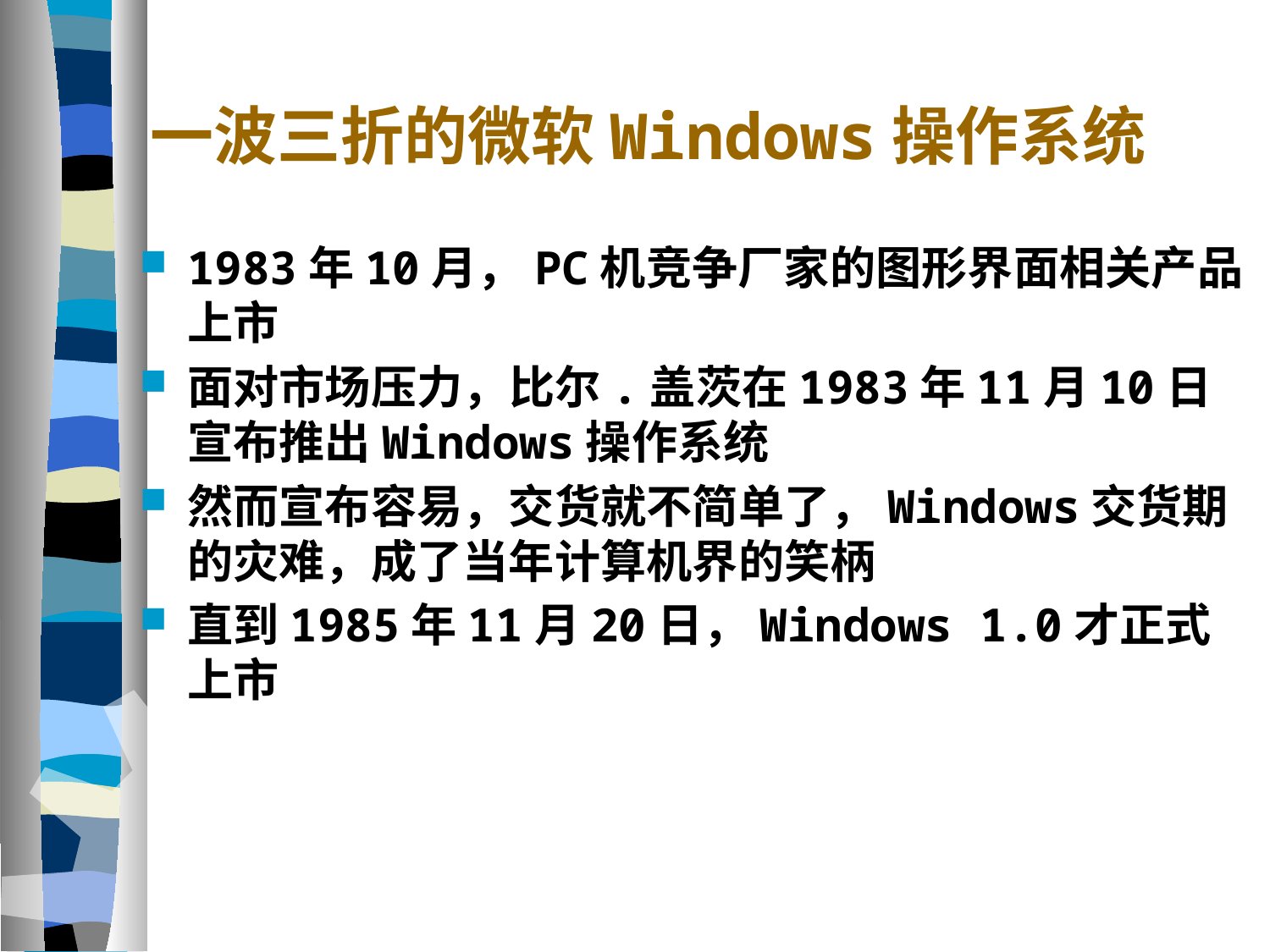

一波三折的微软Windows操作系统
1983年10月，PC机竞争厂家的图形界面相关产品上市
面对市场压力，比尔.盖茨在1983年11月10日宣布推出Windows操作系统
然而宣布容易，交货就不简单了，Windows交货期的灾难，成了当年计算机界的笑柄
直到1985年11月20日，Windows 1.0才正式上市